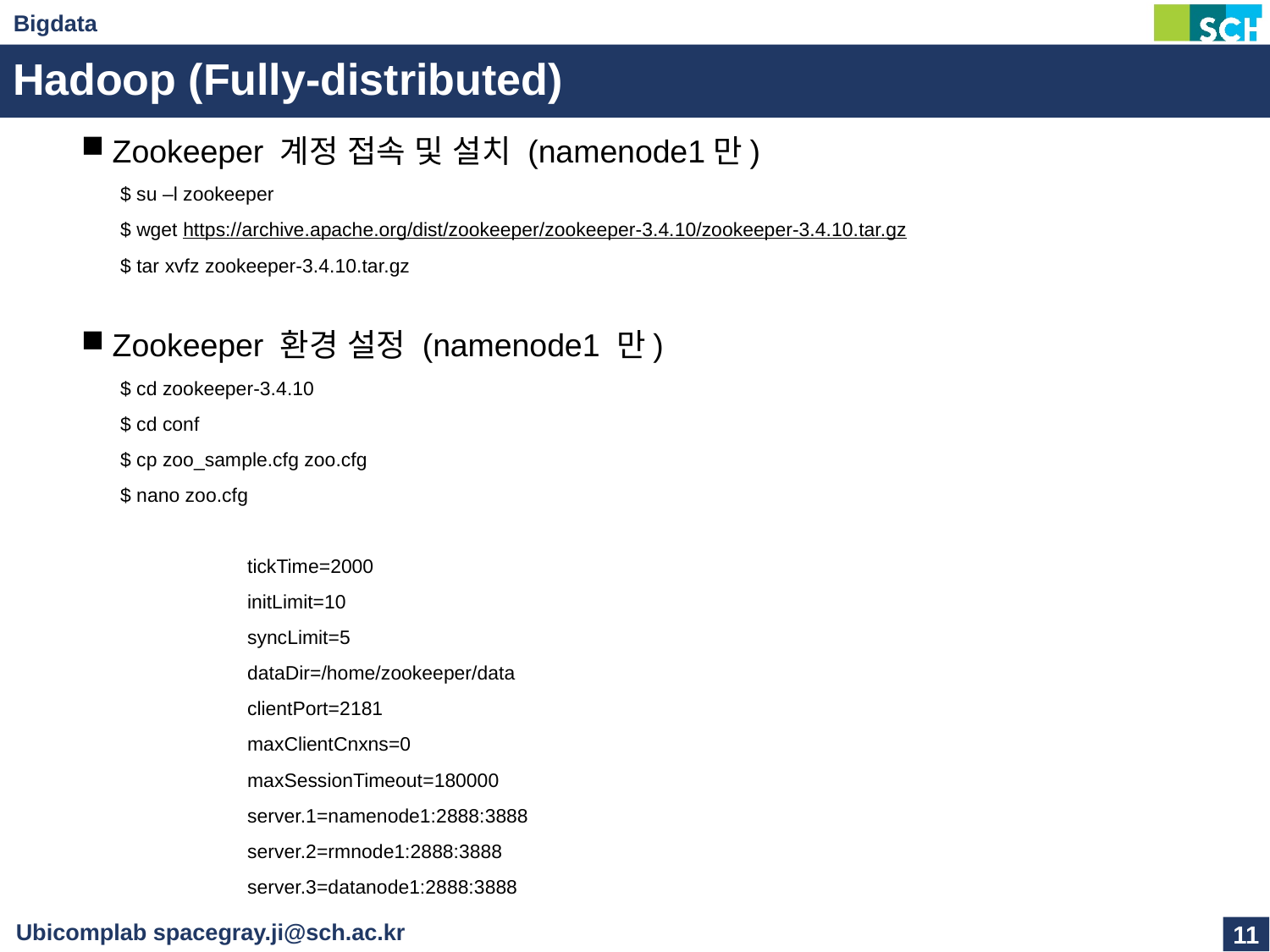

# Hadoop (Fully-distributed)
Zookeeper 계정 접속 및 설치 (namenode1만)
$ su –l zookeeper
$ wget https://archive.apache.org/dist/zookeeper/zookeeper-3.4.10/zookeeper-3.4.10.tar.gz
$ tar xvfz zookeeper-3.4.10.tar.gz

Zookeeper 환경 설정 (namenode1 만)
$ cd zookeeper-3.4.10
$ cd conf
$ cp zoo_sample.cfg zoo.cfg
$ nano zoo.cfg

	tickTime=2000
	initLimit=10
	syncLimit=5
	dataDir=/home/zookeeper/data
	clientPort=2181
	maxClientCnxns=0
	maxSessionTimeout=180000
	server.1=namenode1:2888:3888
	server.2=rmnode1:2888:3888
	server.3=datanode1:2888:3888
11